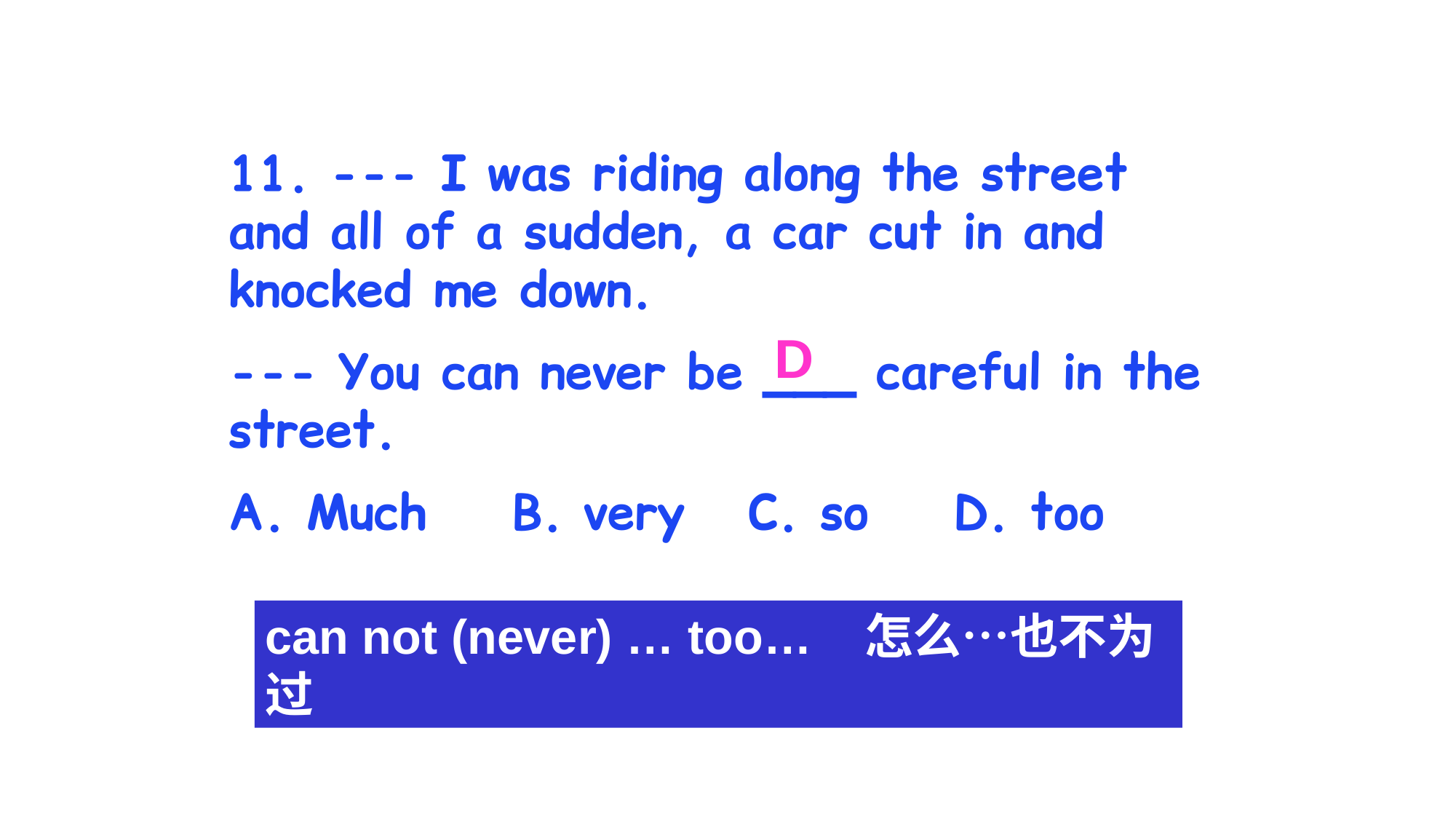

11. --- I was riding along the street and all of a sudden, a car cut in and knocked me down.
--- You can never be ___ careful in the street.
A. Much    B. very   C. so    D. too
D
can not (never) … too…   怎么…也不为过